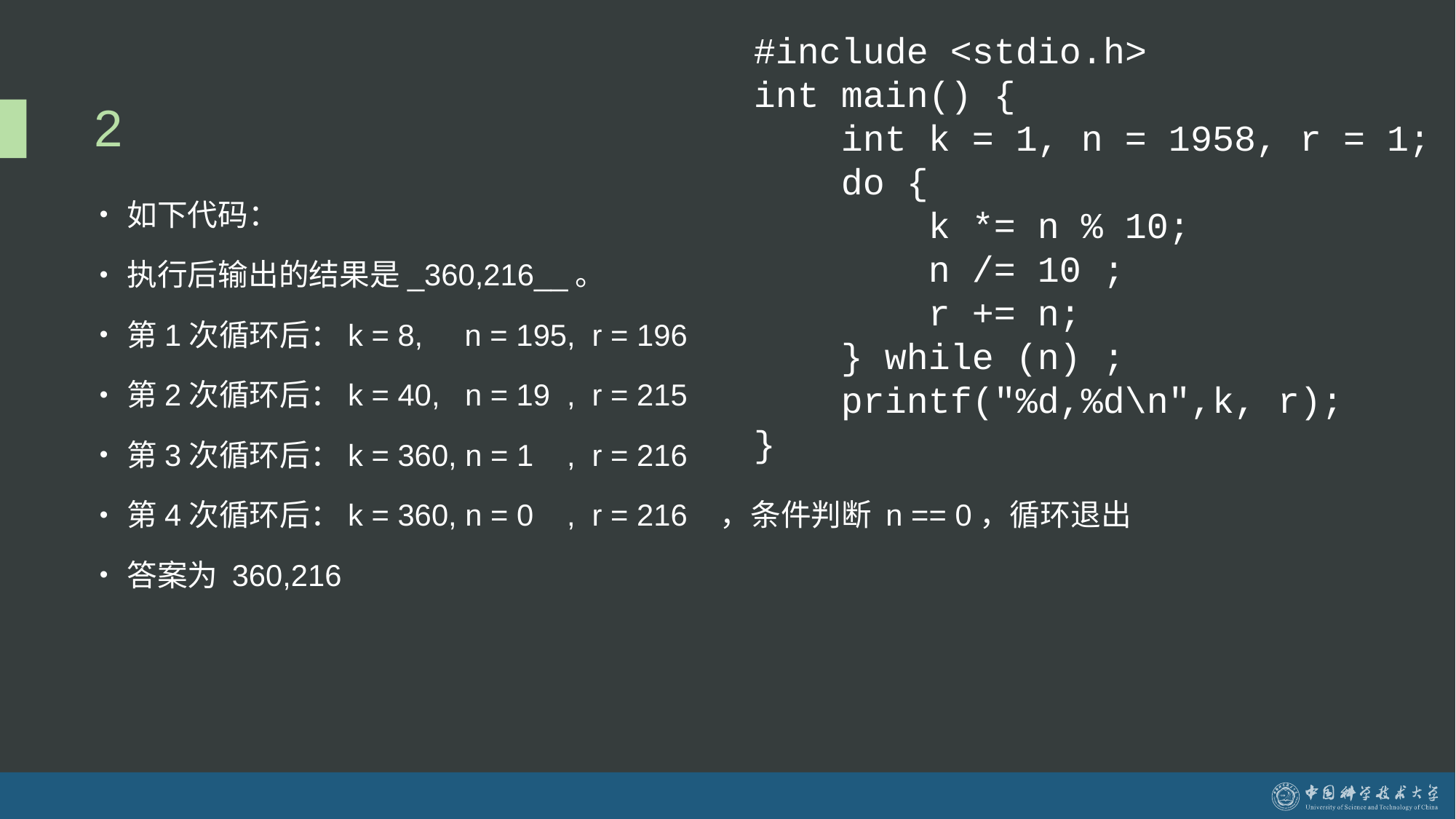

#include <stdio.h>
int main() {
    int k = 1, n = 1958, r = 1;
    do {
        k *= n % 10;
        n /= 10 ;
        r += n;
    } while (n) ;
    printf("%d,%d\n",k, r);
}
# 2
如下代码：
执行后输出的结果是_360,216__。
第1次循环后：k = 8,     n = 195,  r = 196
第2次循环后：k = 40,   n = 19  ,  r = 215
第3次循环后：k = 360, n = 1    ,  r = 216
第4次循环后：k = 360, n = 0    ,  r = 216   ，条件判断 n == 0，循环退出
答案为 360,216